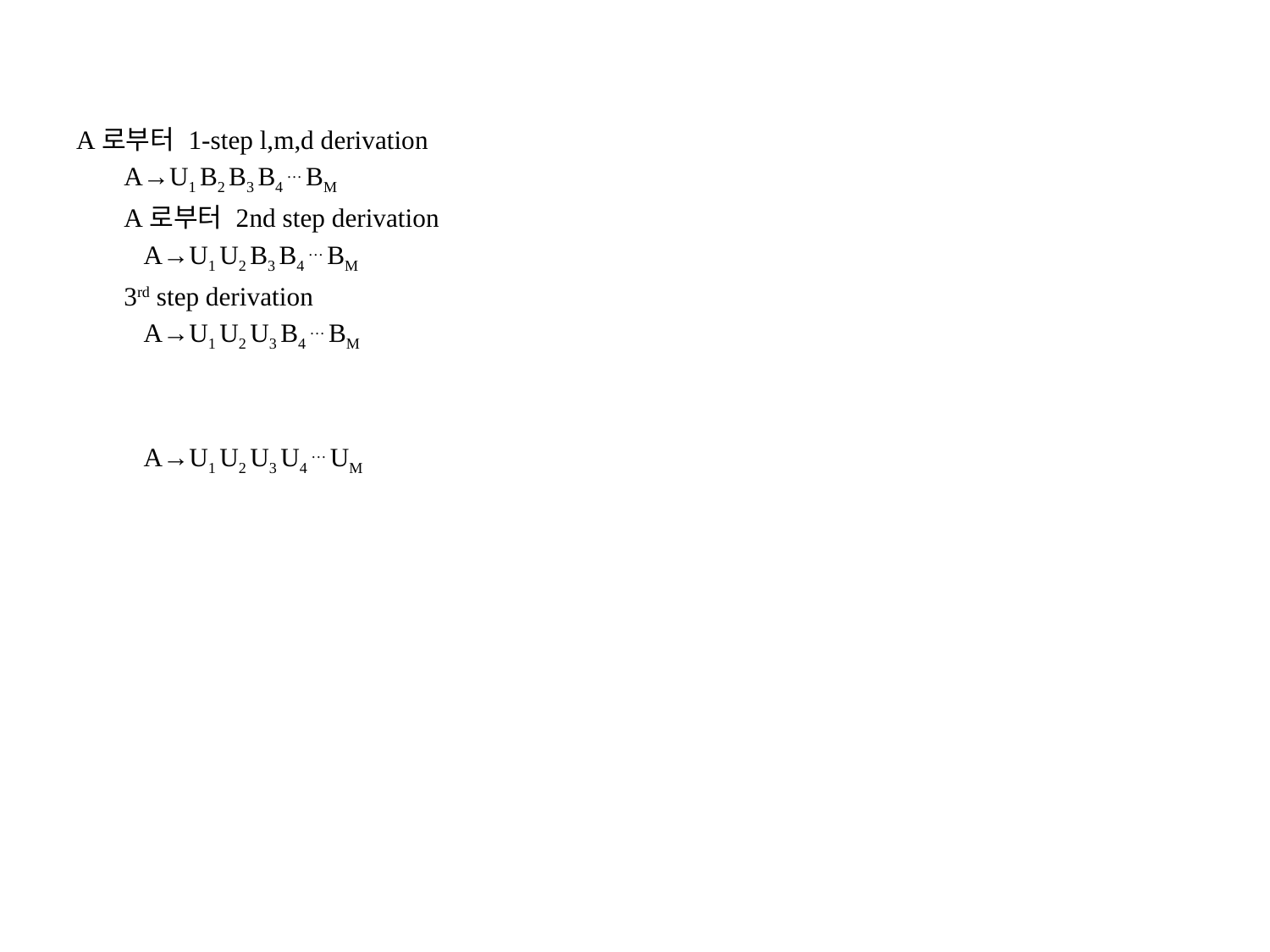

A로부터 1-step l,m,d derivation
	A→U1 B2 B3 B4 … BM
	A로부터 2nd step derivation
     	   A→U1 U2 B3 B4 … BM
	3rd step derivation
	   A→U1 U2 U3 B4 … BM

	   A→U1 U2 U3 U4 … UM